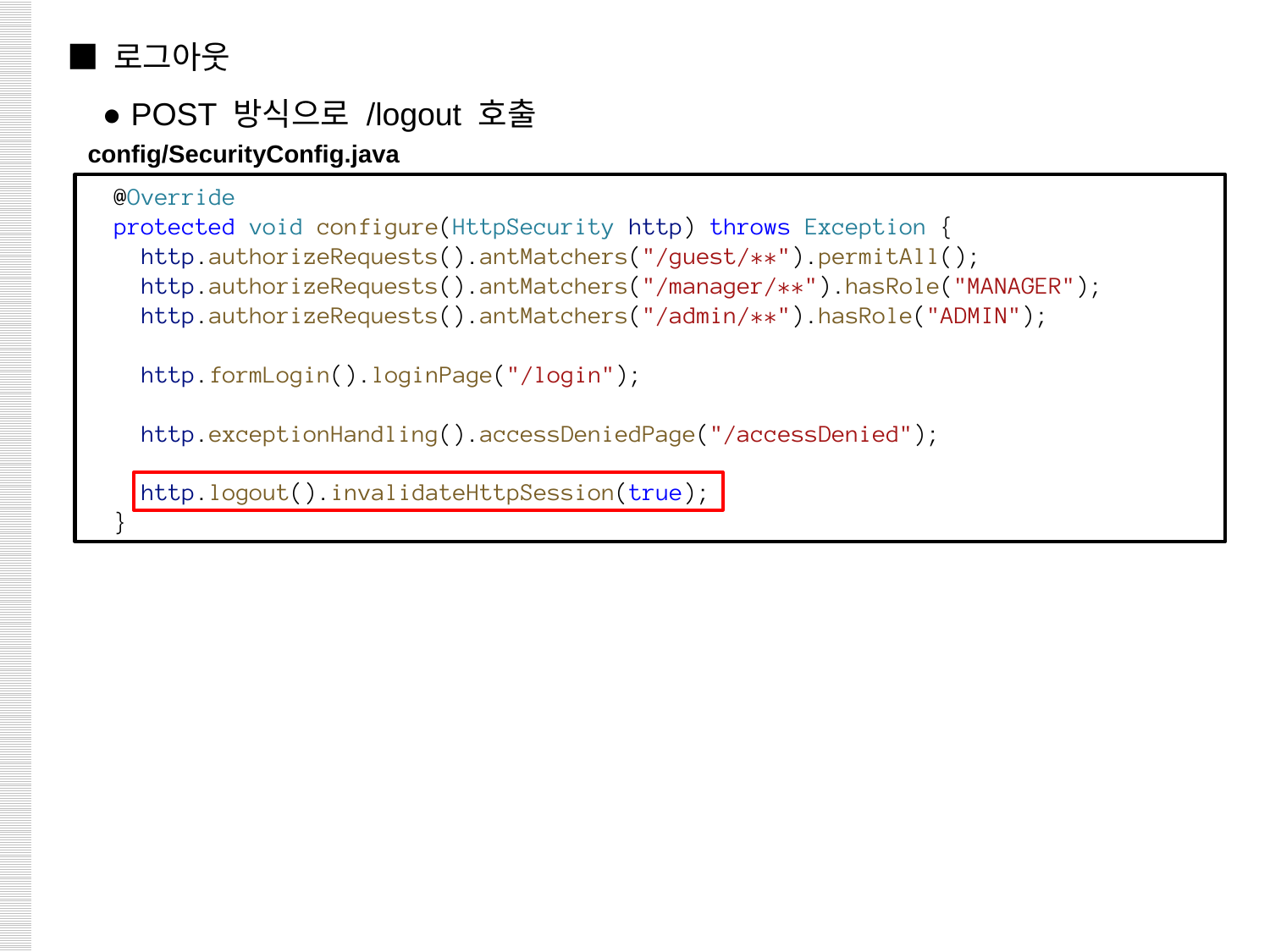

■ 로그아웃
    ● POST 방식으로 /logout 호출
config/SecurityConfig.java
  @Override
  protected void configure(HttpSecurity http) throws Exception {
    http.authorizeRequests().antMatchers("/guest/**").permitAll();
    http.authorizeRequests().antMatchers("/manager/**").hasRole("MANAGER");
    http.authorizeRequests().antMatchers("/admin/**").hasRole("ADMIN");

    http.formLogin().loginPage("/login");
    http.exceptionHandling().accessDeniedPage("/accessDenied");

    http.logout().invalidateHttpSession(true);
  }